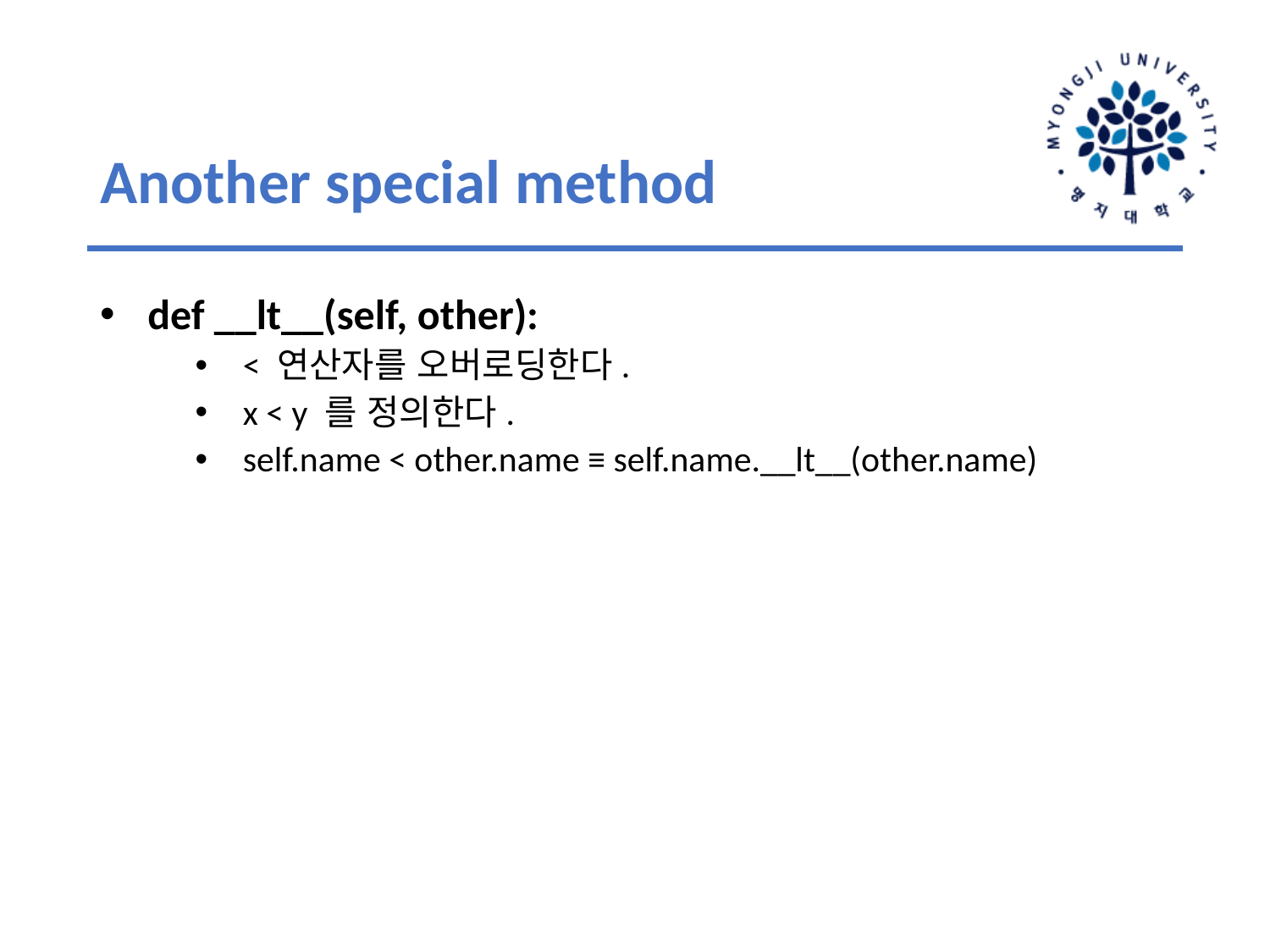

# Another special method
def __lt__(self, other):
< 연산자를 오버로딩한다.
x < y 를 정의한다.
self.name < other.name ≡ self.name.__lt__(other.name)